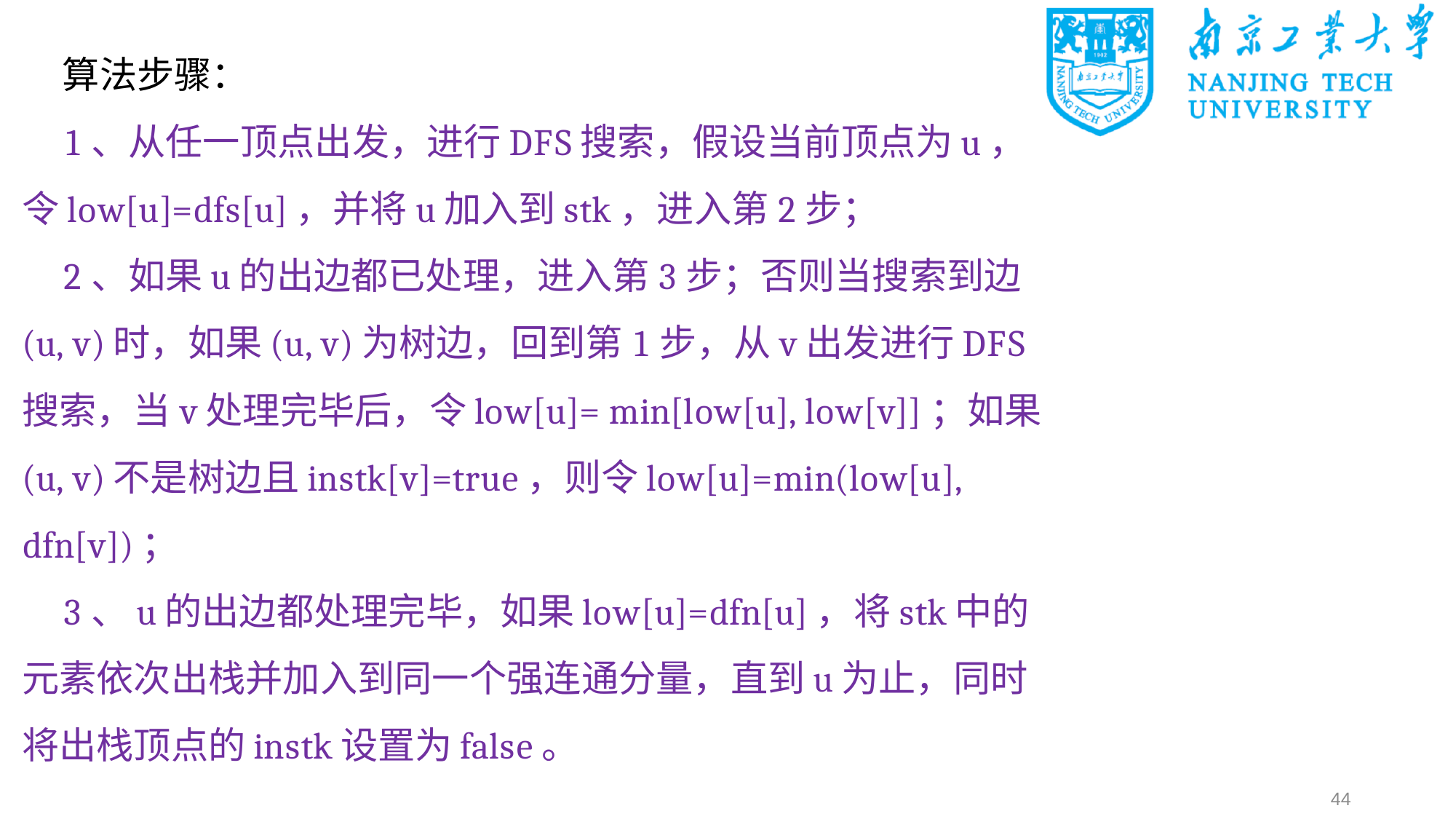

算法步骤：
1、从任一顶点出发，进行DFS搜索，假设当前顶点为u，令low[u]=dfs[u]，并将u加入到stk，进入第2步；
2、如果u的出边都已处理，进入第3步；否则当搜索到边(u, v)时，如果(u, v)为树边，回到第1步，从v出发进行DFS搜索，当v处理完毕后，令low[u]= min[low[u], low[v]]；如果(u, v)不是树边且instk[v]=true，则令low[u]=min(low[u], dfn[v])；
3、u的出边都处理完毕，如果low[u]=dfn[u]，将stk中的元素依次出栈并加入到同一个强连通分量，直到u为止，同时将出栈顶点的instk设置为false。
44